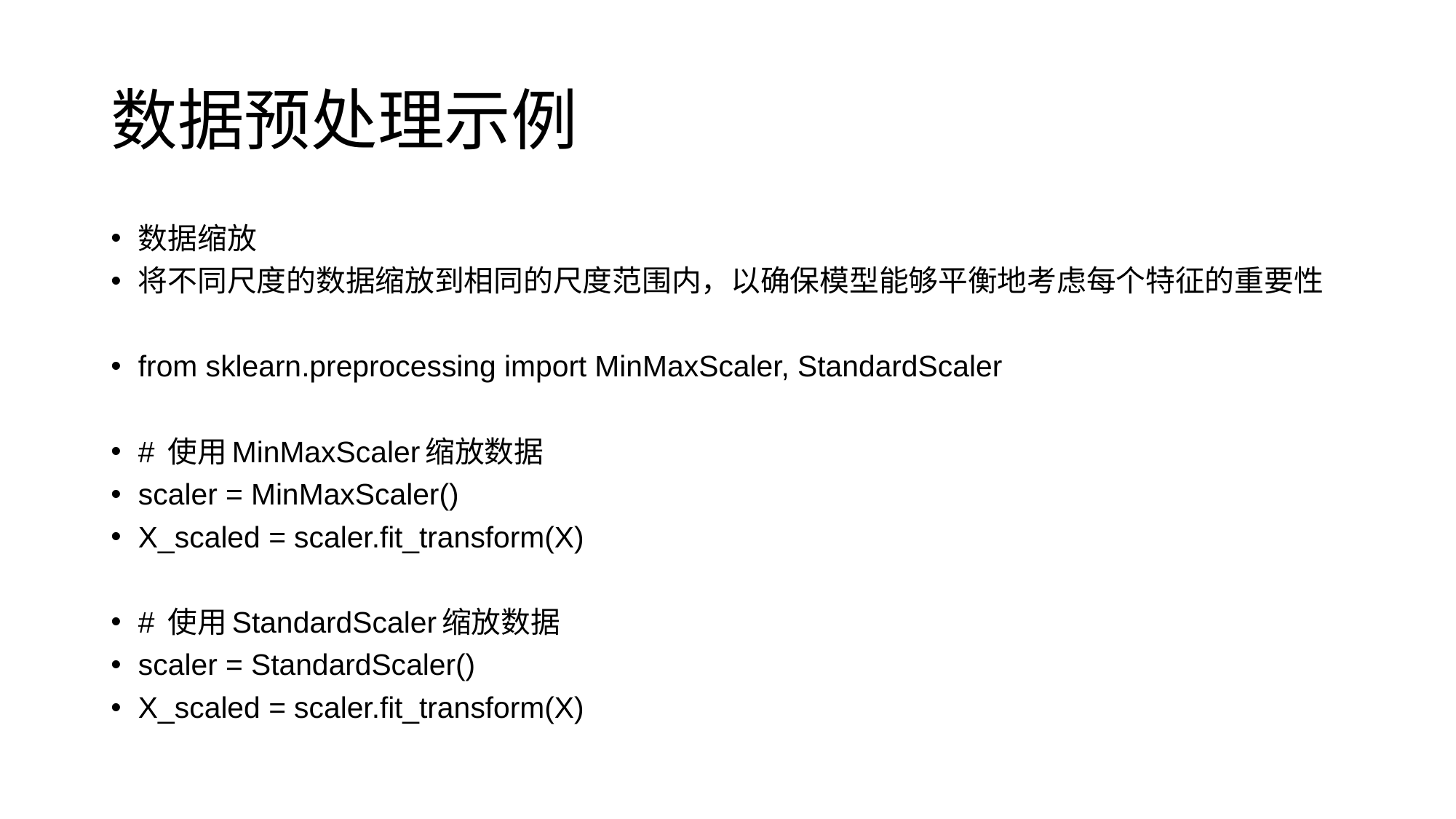

# 数据预处理示例
数据缩放
将不同尺度的数据缩放到相同的尺度范围内，以确保模型能够平衡地考虑每个特征的重要性

from sklearn.preprocessing import MinMaxScaler, StandardScaler

# 使用MinMaxScaler缩放数据
scaler = MinMaxScaler()
X_scaled = scaler.fit_transform(X)

# 使用StandardScaler缩放数据
scaler = StandardScaler()
X_scaled = scaler.fit_transform(X)